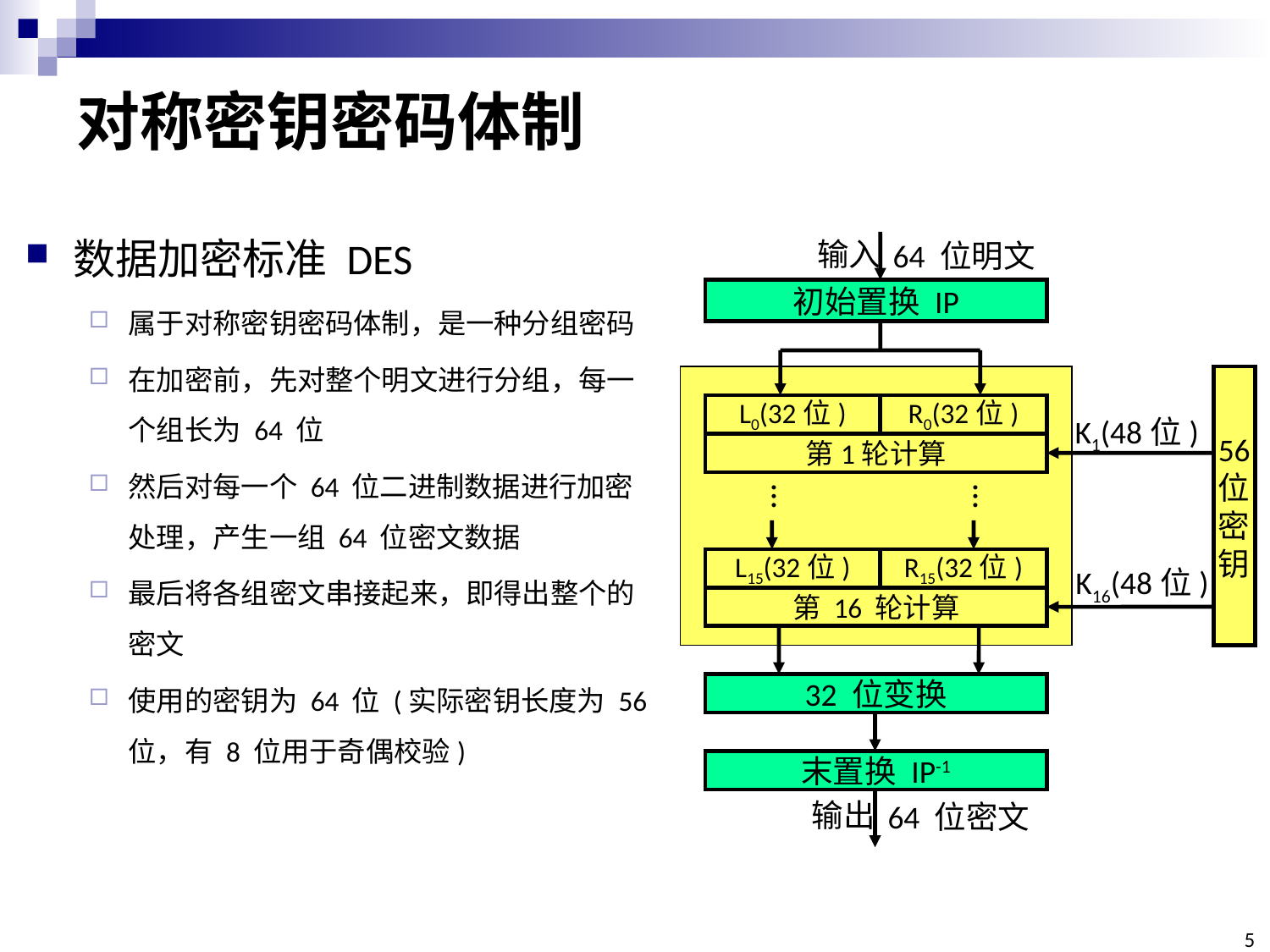

# 对称密钥密码体制
数据加密标准 DES
属于对称密钥密码体制，是一种分组密码
在加密前，先对整个明文进行分组，每一个组长为 64 位
然后对每一个 64 位二进制数据进行加密处理，产生一组 64 位密文数据
最后将各组密文串接起来，即得出整个的密文
使用的密钥为 64 位 (实际密钥长度为 56 位，有 8 位用于奇偶校验)
输入
64 位明文

初始置换 IP

56
位
密
钥
L0(32位)
R0(32位)
K1(48位)
第1轮计算

…
…

L15(32位)
R15(32位)
K16(48位)
第 16 轮计算

32 位变换

末置换 IP-1
输出

64 位密文
5